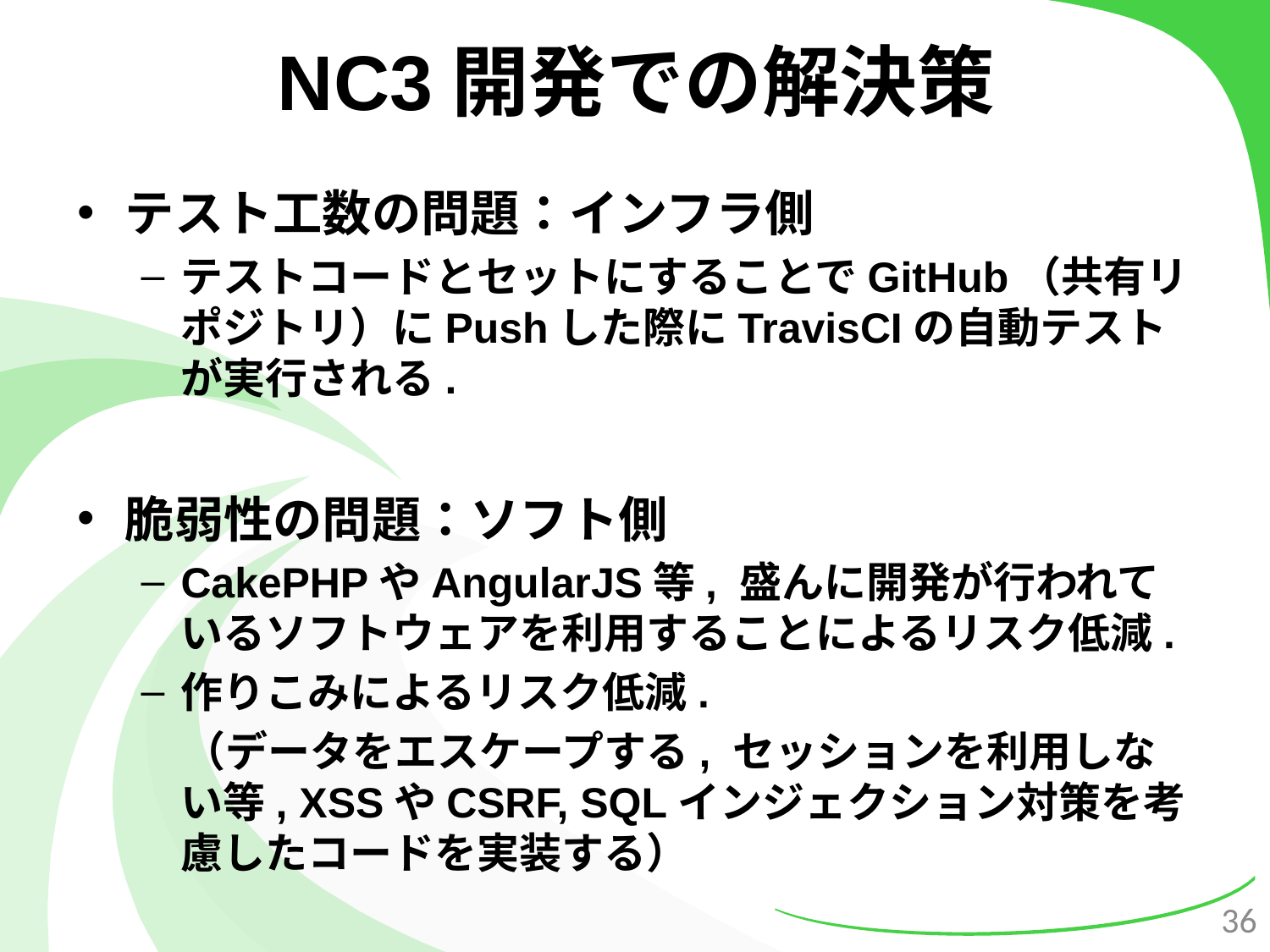

# NC3開発での解決策
テスト工数の問題：インフラ側
テストコードとセットにすることでGitHub（共有リポジトリ）にPushした際にTravisCIの自動テストが実行される.

脆弱性の問題：ソフト側
CakePHPやAngularJS等, 盛んに開発が行われているソフトウェアを利用することによるリスク低減.
作りこみによるリスク低減.
　（データをエスケープする, セッションを利用しない等, XSSやCSRF, SQLインジェクション対策を考慮したコードを実装する）

36